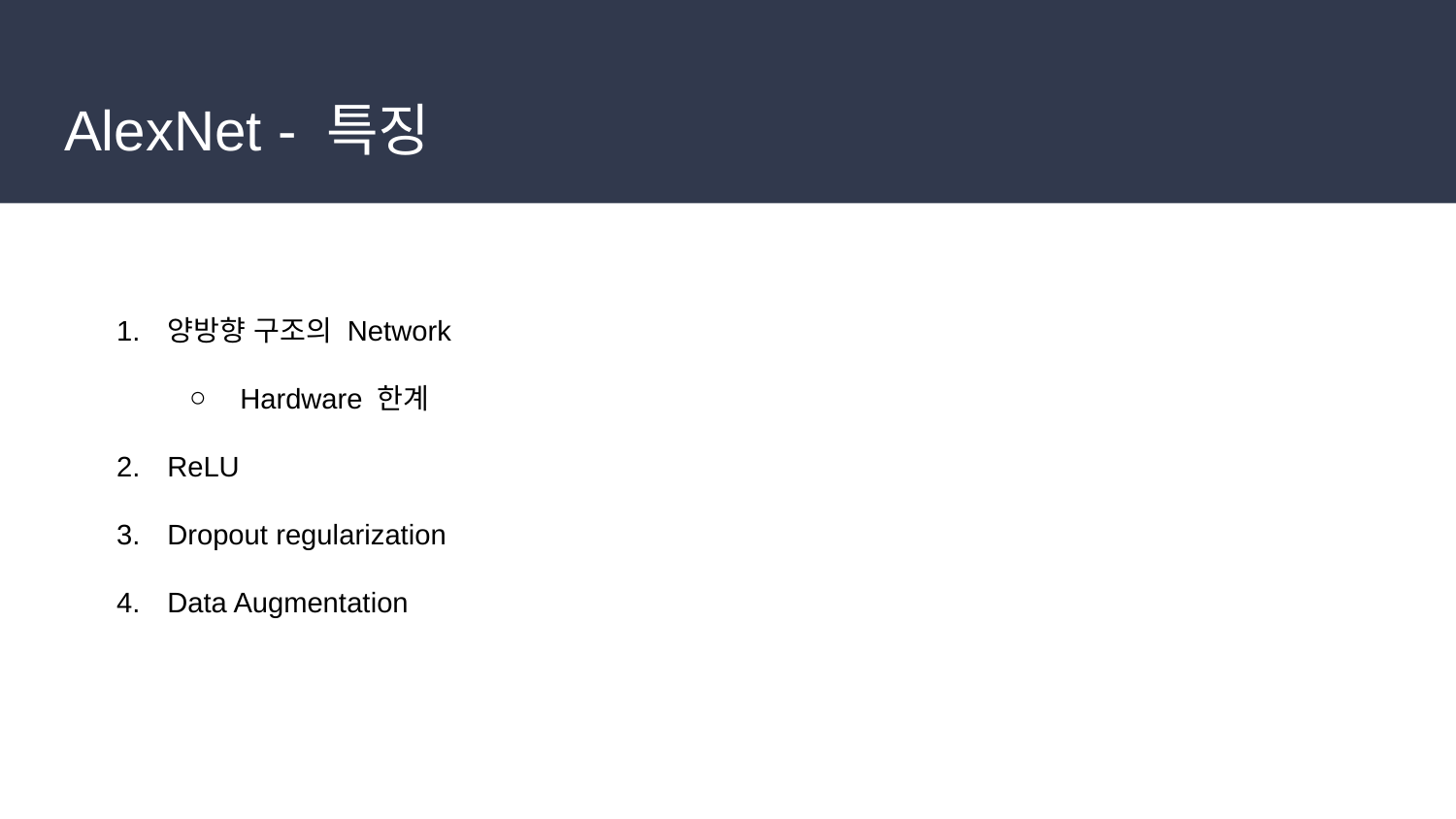

# AlexNet - 특징
양방향 구조의 Network
Hardware 한계
ReLU
Dropout regularization
Data Augmentation